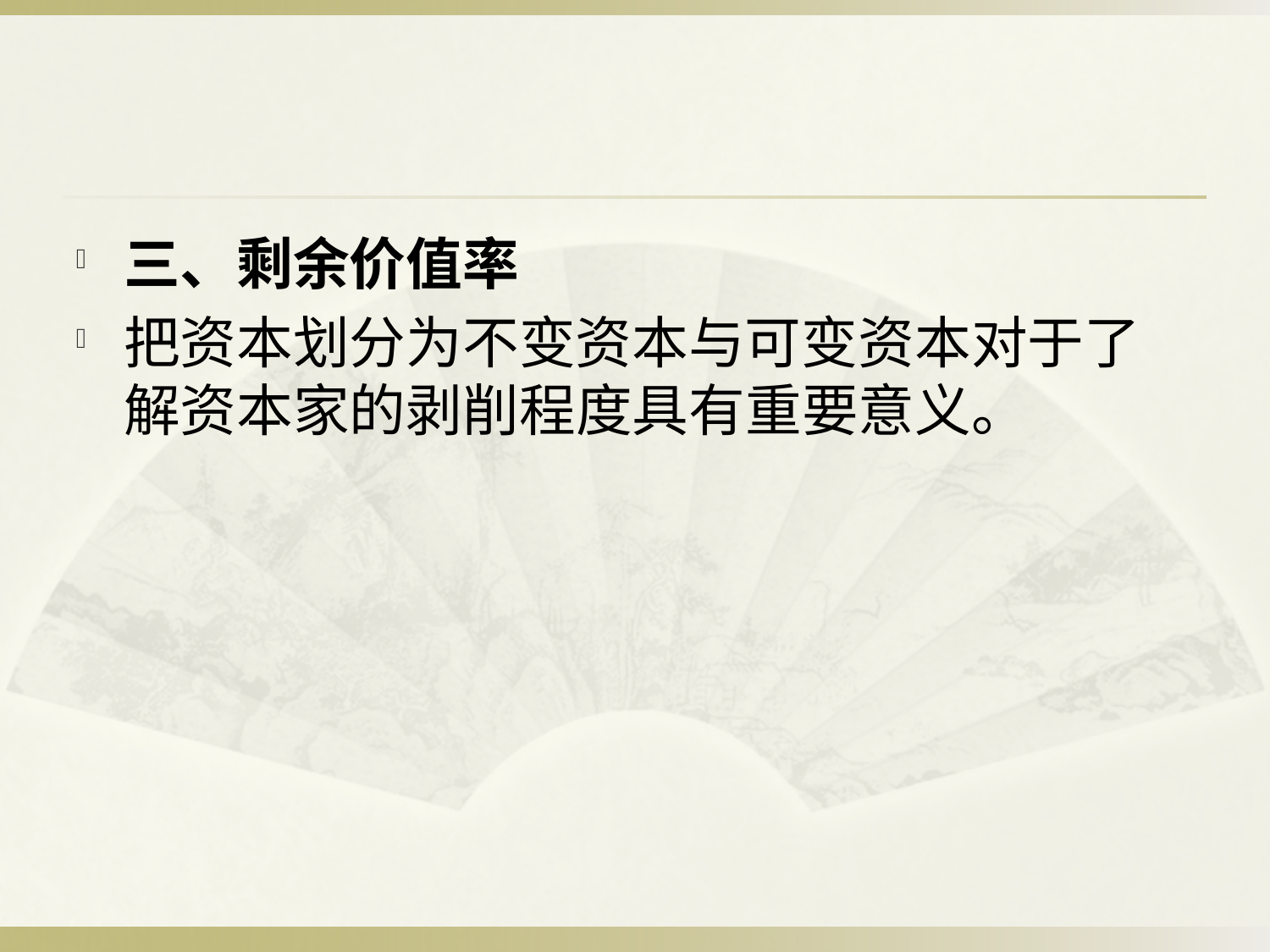

#
三、剩余价值率
把资本划分为不变资本与可变资本对于了解资本家的剥削程度具有重要意义。